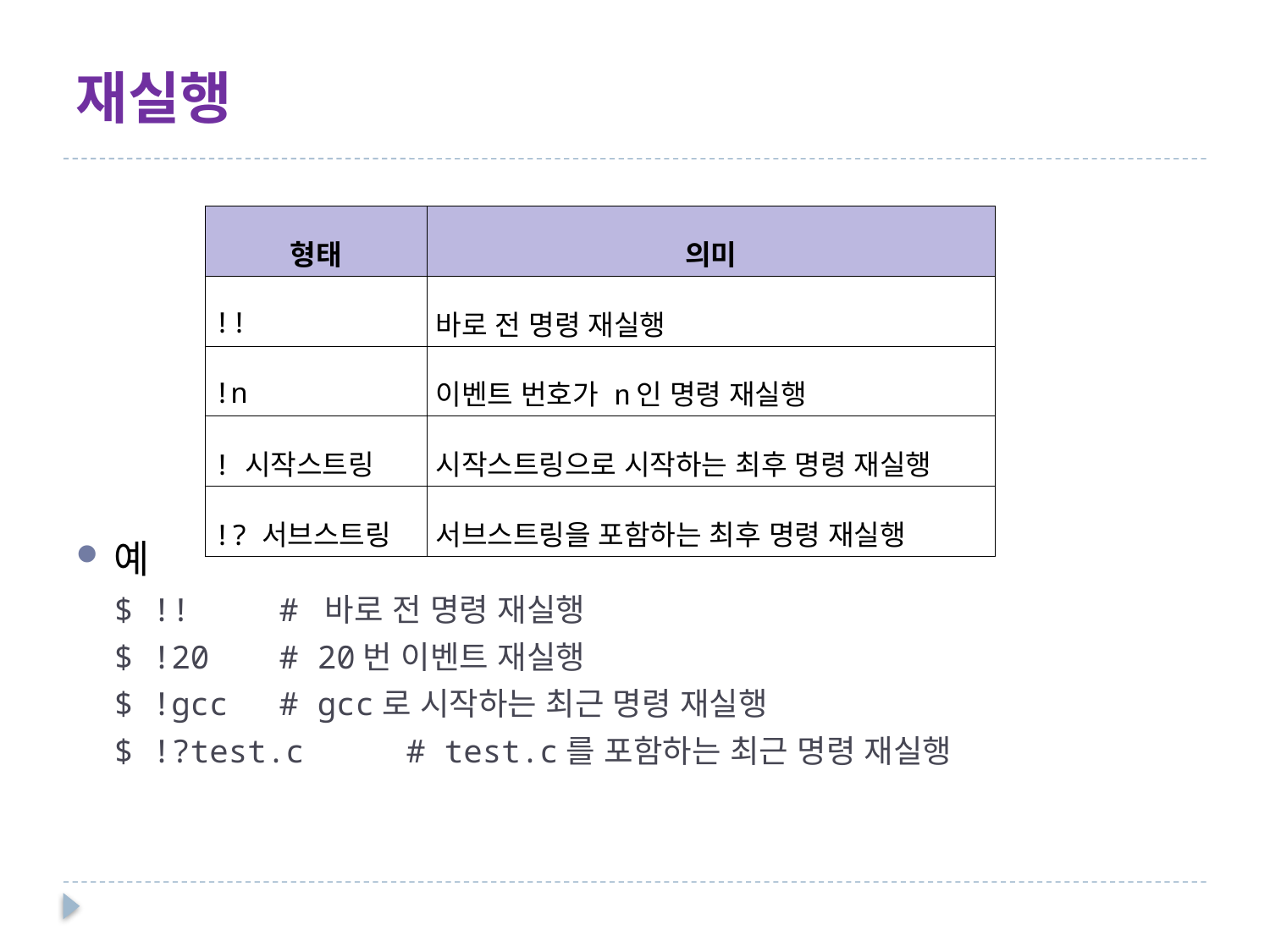

# 재실행

예
$ !! 	# 바로 전 명령 재실행
$ !20 	# 20번 이벤트 재실행
$ !gcc	# gcc로 시작하는 최근 명령 재실행
$ !?test.c	# test.c를 포함하는 최근 명령 재실행

| 형태 | 의미 |
| --- | --- |
| !! | 바로 전 명령 재실행 |
| !n | 이벤트 번호가 n인 명령 재실행 |
| ! 시작스트링 | 시작스트링으로 시작하는 최후 명령 재실행 |
| !? 서브스트링 | 서브스트링을 포함하는 최후 명령 재실행 |